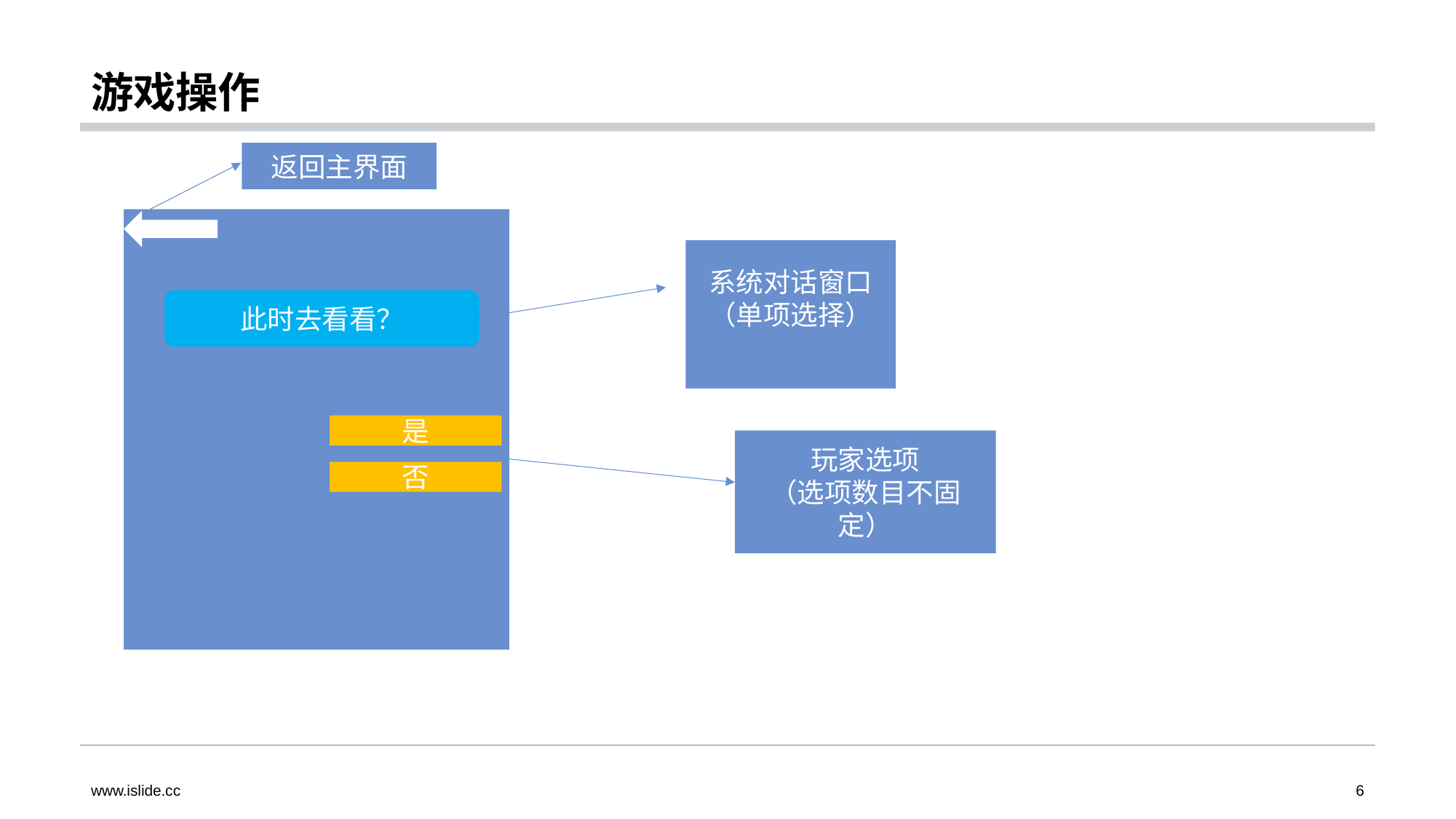

# 游戏操作
返回主界面

系统对话窗口
（单项选择）

此时去看看？
是
玩家选项
（选项数目不固定）
否
www.islide.cc
6